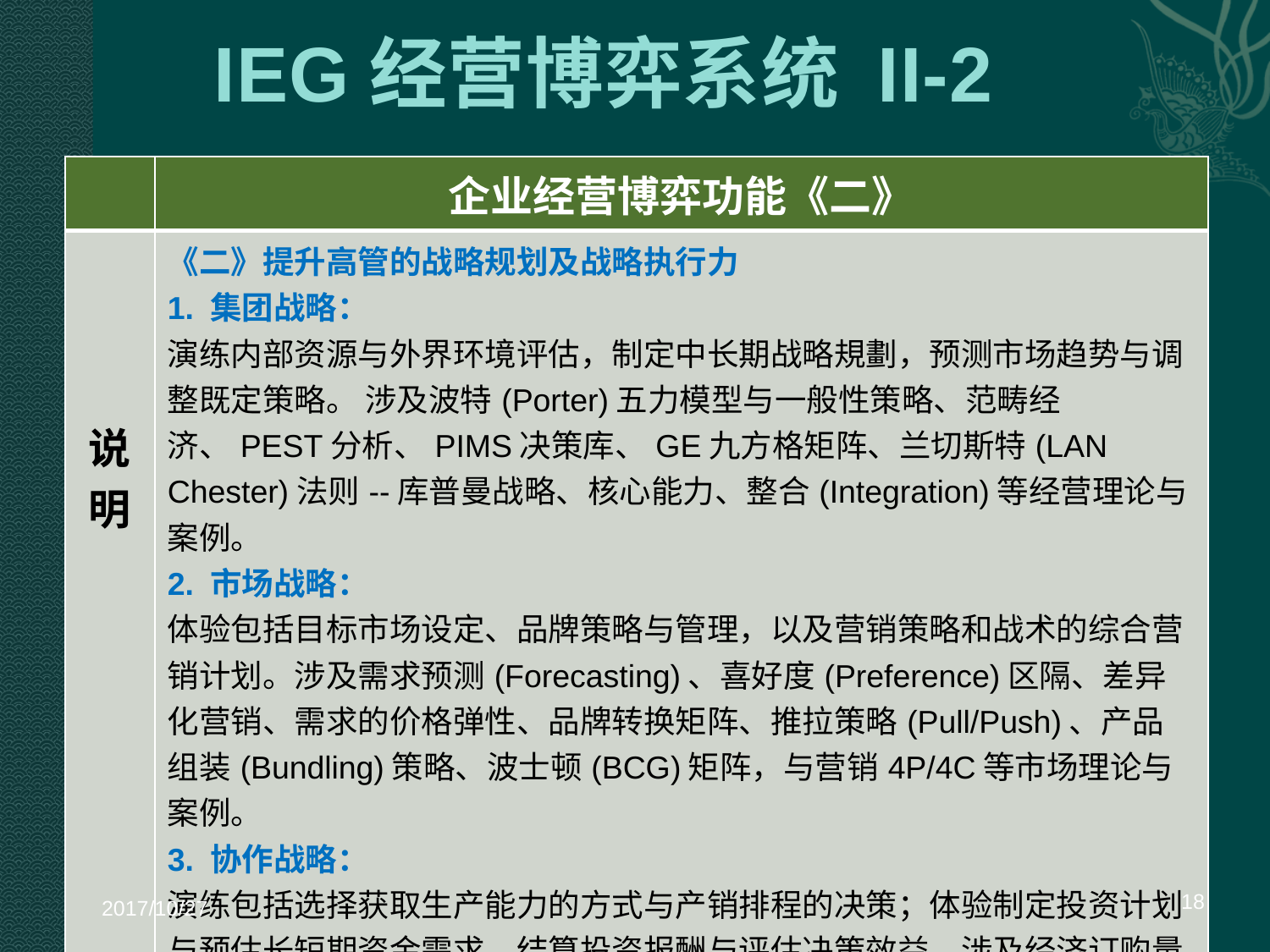

# IEG经营博弈系统 II-2
|  | 企业经营博弈功能《二》 |
| --- | --- |
| 说 明 | 《二》提升高管的战略规划及战略执行力 1. 集团战略： 演练内部资源与外界环境评估，制定中长期战略規劃，预测市场趋势与调整既定策略。 涉及波特(Porter)五力模型与一般性策略、范畴经济、PEST分析、PIMS决策库、GE九方格矩阵、兰切斯特(LAN Chester)法则--库普曼战略、核心能力、整合(Integration)等经营理论与案例。 2. 市场战略： 体验包括目标市场设定、品牌策略与管理，以及营销策略和战术的综合营销计划。涉及需求预测(Forecasting)、喜好度(Preference)区隔、差异化营销、需求的价格弹性、品牌转换矩阵、推拉策略(Pull/Push)、产品组装(Bundling)策略、波士顿(BCG)矩阵，与营销4P/4C等市场理论与案例。 3. 协作战略： 演练包括选择获取生产能力的方式与产销排程的决策；体验制定投资计划与预估长短期资金需求，结算投资报酬与评估决策效益。涉及经济订购量(EOQ)、制造资源规划(MRP II)、经验曲线、标杆分析法(Benchmarking)、帕累托(Pareto)法则、营运与财务杠杆(Leverage)、管理控制系统(财务责任四大类型)、矩阵式结构组织等采购/生产/财务/人资管理理论与案例。 |
18
2017/10/27